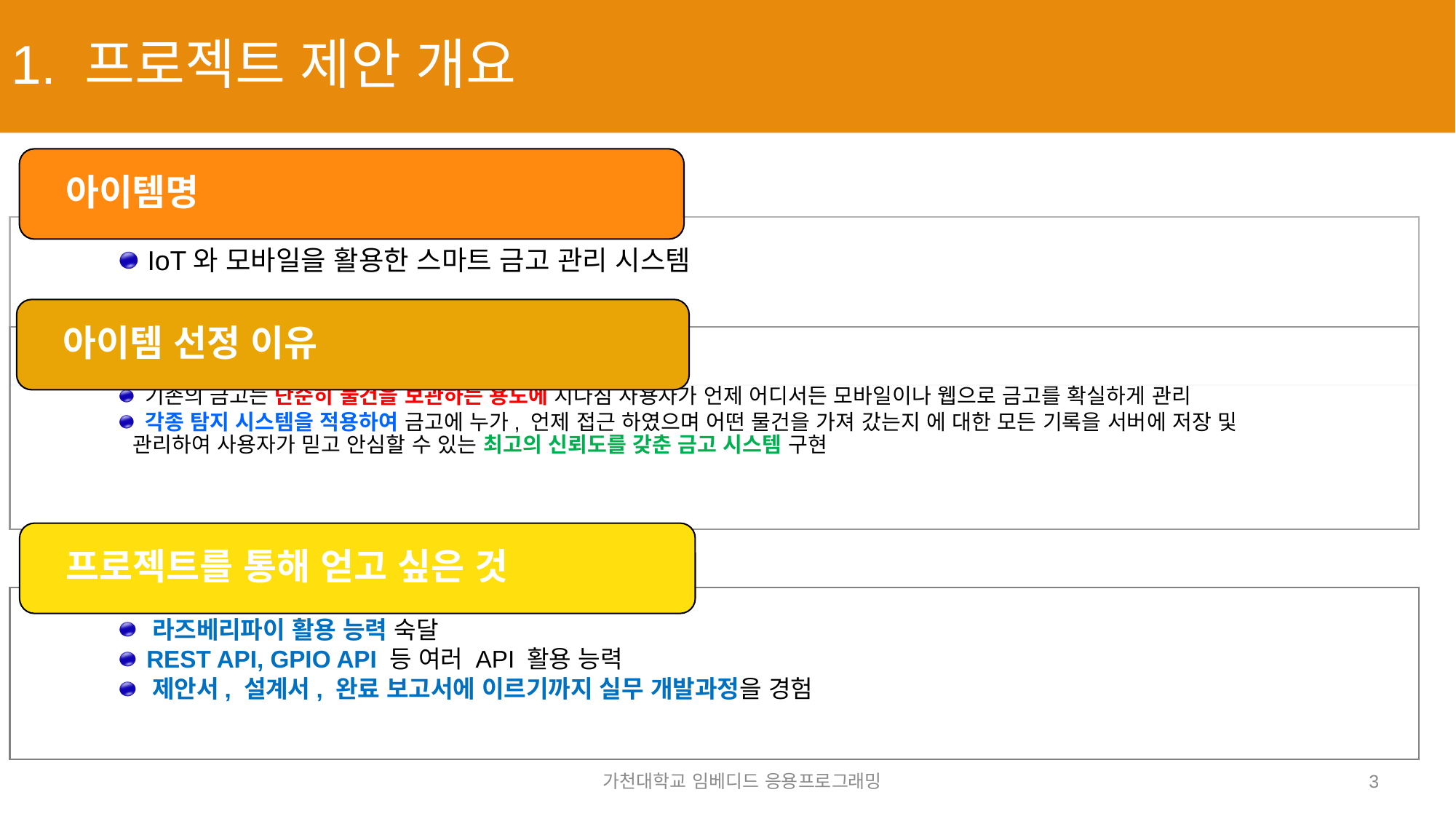

# 1. 프로젝트 제안 개요
 IoT와 모바일을 활용한 스마트 금고 관리 시스템
아이템명

 기존의 금고는 단순히 물건을 보관하는 용도에 지나침 사용자가 언제 어디서든 모바일이나 웹으로 금고를 확실하게 관리
 각종 탐지 시스템을 적용하여 금고에 누가, 언제 접근 하였으며 어떤 물건을 가져 갔는지 에 대한 모든 기록을 서버에 저장 및 관리하여 사용자가 믿고 안심할 수 있는 최고의 신뢰도를 갖춘 금고 시스템 구현
아이템 선정 이유
 라즈베리파이 활용 능력 숙달
 REST API, GPIO API 등 여러 API 활용 능력
 제안서, 설계서, 완료 보고서에 이르기까지 실무 개발과정을 경험
프로젝트를 통해 얻고 싶은 것
가천대학교 임베디드 응용프로그래밍
3